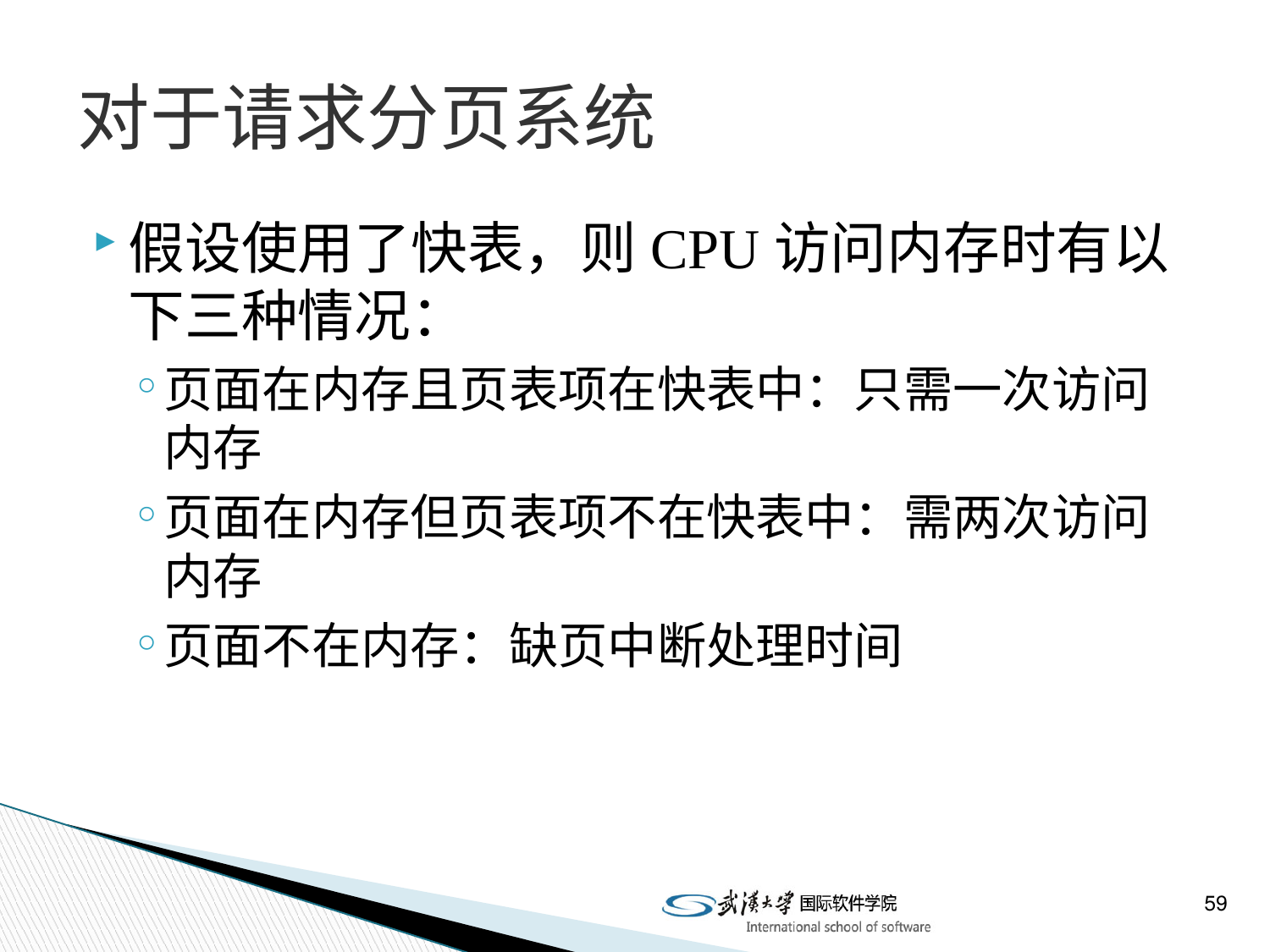

# 对于请求分页系统
假设使用了快表，则CPU访问内存时有以下三种情况：
页面在内存且页表项在快表中：只需一次访问内存
页面在内存但页表项不在快表中：需两次访问内存
页面不在内存：缺页中断处理时间